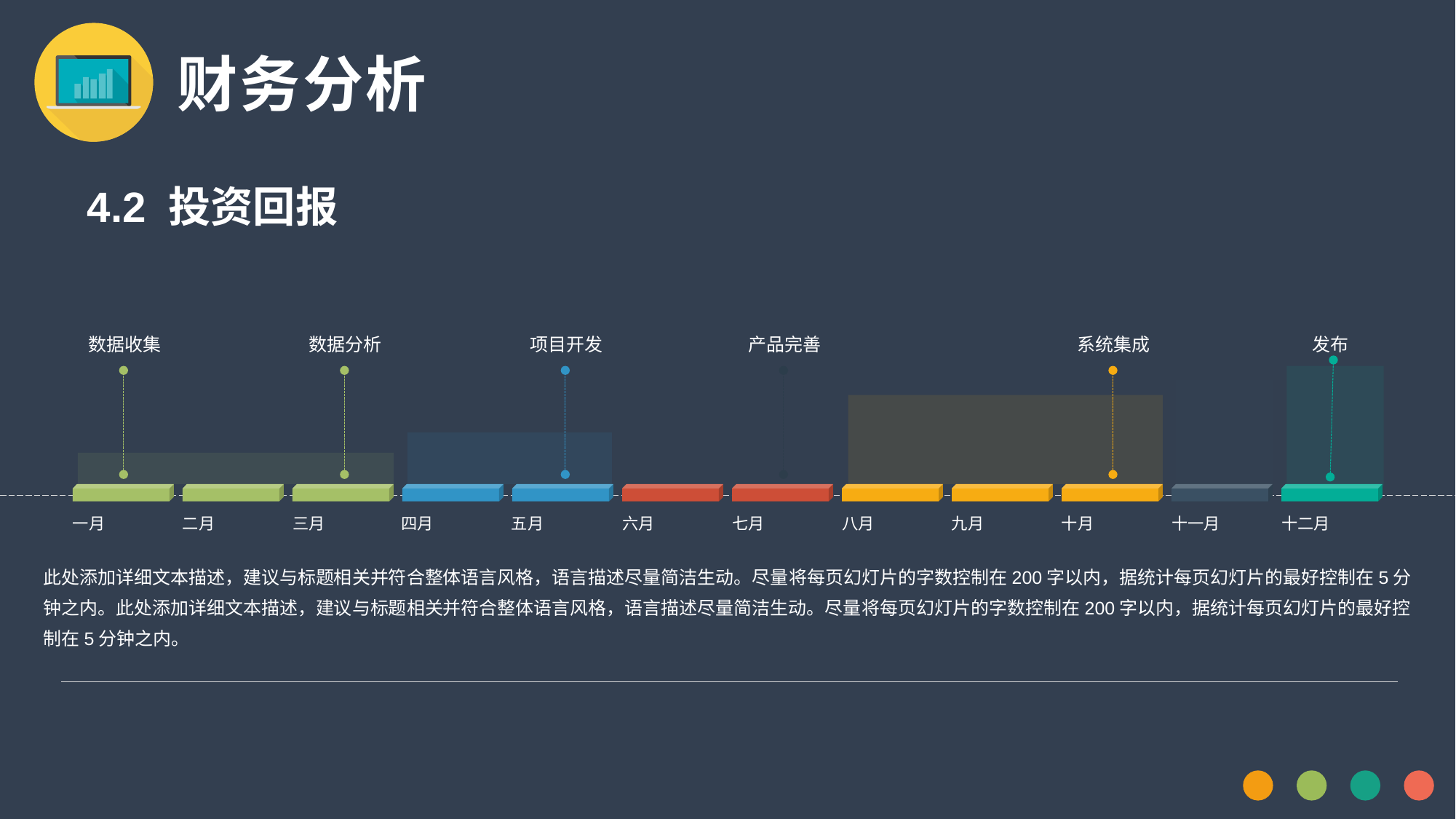

财务分析
4.2 投资回报
数据收集
数据分析
项目开发
产品完善
系统集成
发布

一月
二月
三月
四月
五月
六月
七月
八月
九月
十月
十一月
十二月

此处添加详细文本描述，建议与标题相关并符合整体语言风格，语言描述尽量简洁生动。尽量将每页幻灯片的字数控制在200字以内，据统计每页幻灯片的最好控制在5分钟之内。此处添加详细文本描述，建议与标题相关并符合整体语言风格，语言描述尽量简洁生动。尽量将每页幻灯片的字数控制在200字以内，据统计每页幻灯片的最好控制在5分钟之内。